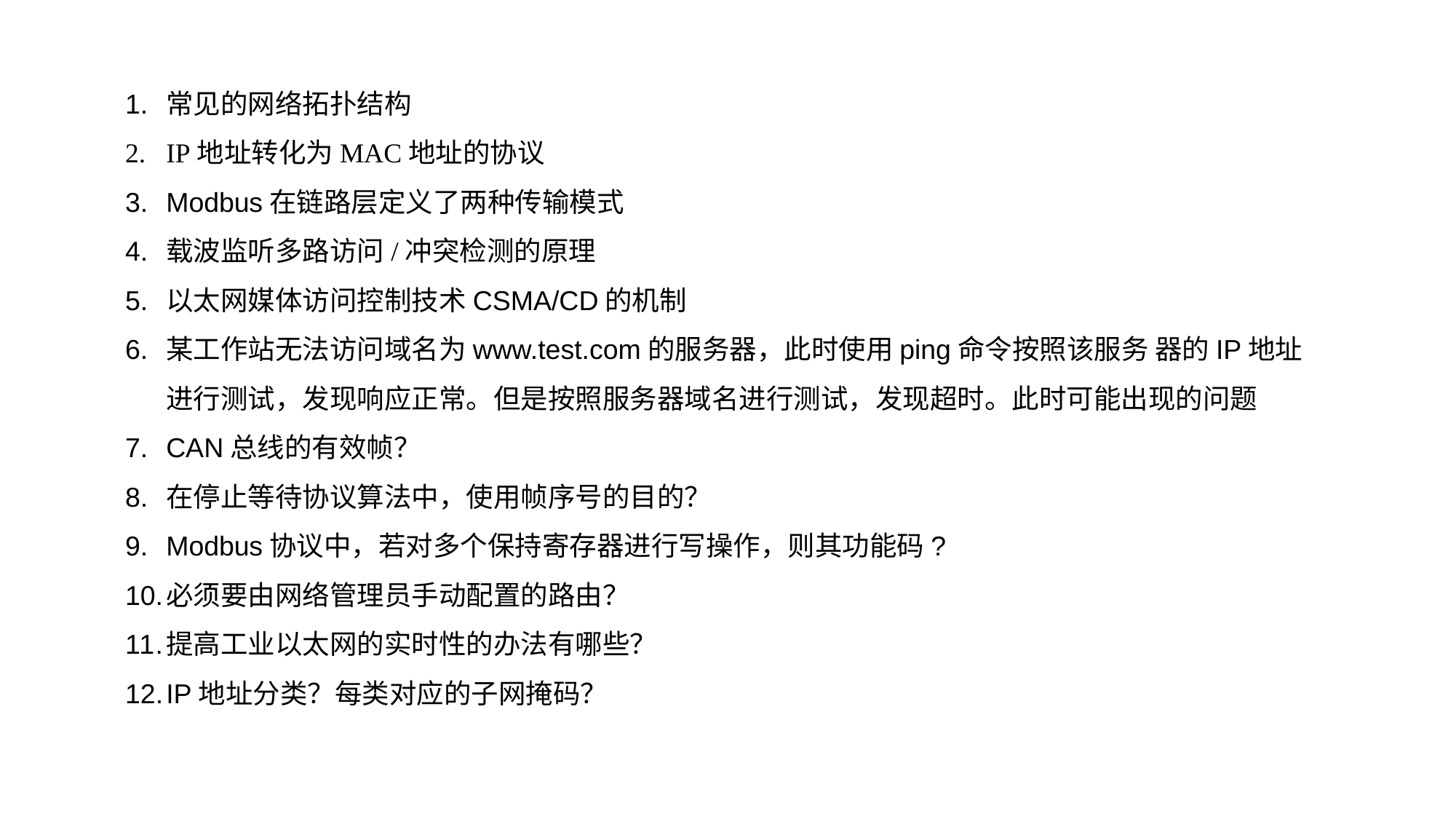

常见的网络拓扑结构
IP地址转化为MAC地址的协议
Modbus在链路层定义了两种传输模式
载波监听多路访问/冲突检测的原理
以太网媒体访问控制技术CSMA/CD的机制
某工作站无法访问域名为www.test.com的服务器，此时使用ping命令按照该服务 器的IP地址进行测试，发现响应正常。但是按照服务器域名进行测试，发现超时。此时可能出现的问题
CAN总线的有效帧？
在停止等待协议算法中，使用帧序号的目的？
Modbus协议中，若对多个保持寄存器进行写操作，则其功能码?
必须要由网络管理员手动配置的路由？
提高工业以太网的实时性的办法有哪些？
IP地址分类？每类对应的子网掩码？